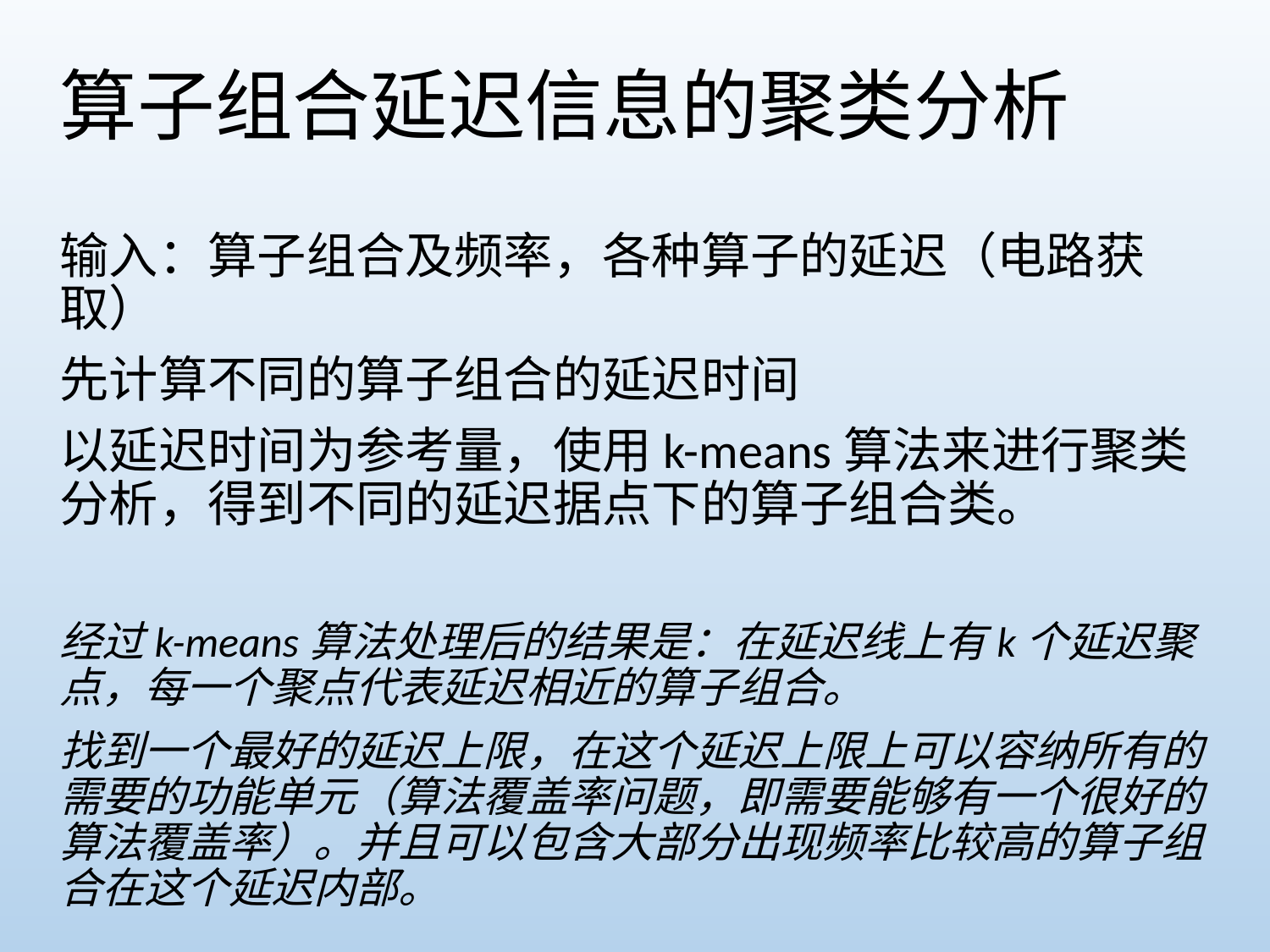

# 算子组合延迟信息的聚类分析
输入：算子组合及频率，各种算子的延迟（电路获取）
先计算不同的算子组合的延迟时间
以延迟时间为参考量，使用k-means算法来进行聚类分析，得到不同的延迟据点下的算子组合类。

经过k-means算法处理后的结果是：在延迟线上有k个延迟聚点，每一个聚点代表延迟相近的算子组合。
找到一个最好的延迟上限，在这个延迟上限上可以容纳所有的需要的功能单元（算法覆盖率问题，即需要能够有一个很好的算法覆盖率）。并且可以包含大部分出现频率比较高的算子组合在这个延迟内部。